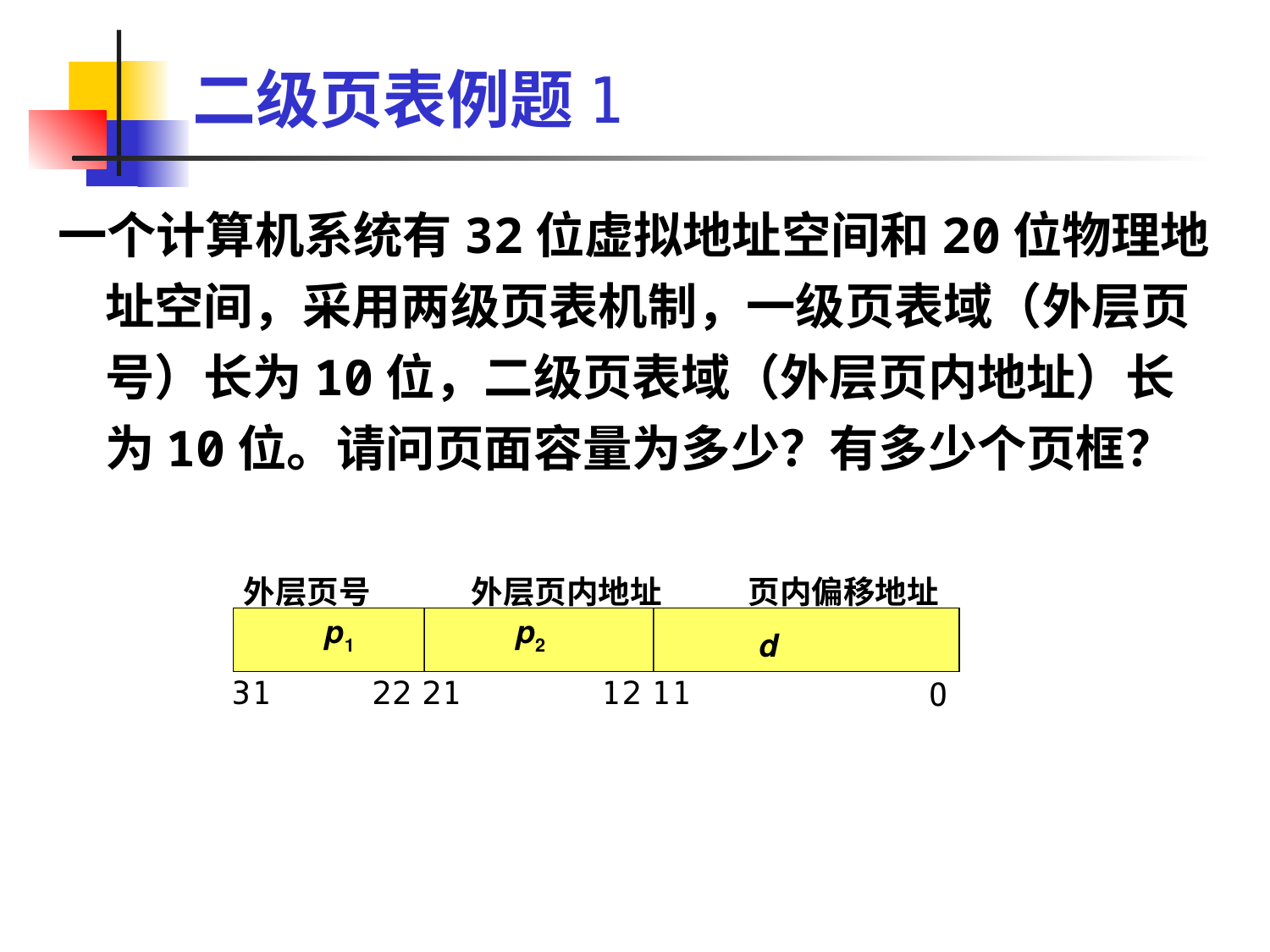

# 二级页表例题1
一个计算机系统有32位虚拟地址空间和20位物理地址空间，采用两级页表机制，一级页表域（外层页号）长为10位，二级页表域（外层页内地址）长为10位。请问页面容量为多少？有多少个页框？

    外层页号              外层页内地址            页内偏移地址

p1
p2
d
31
22
21
12
11
0